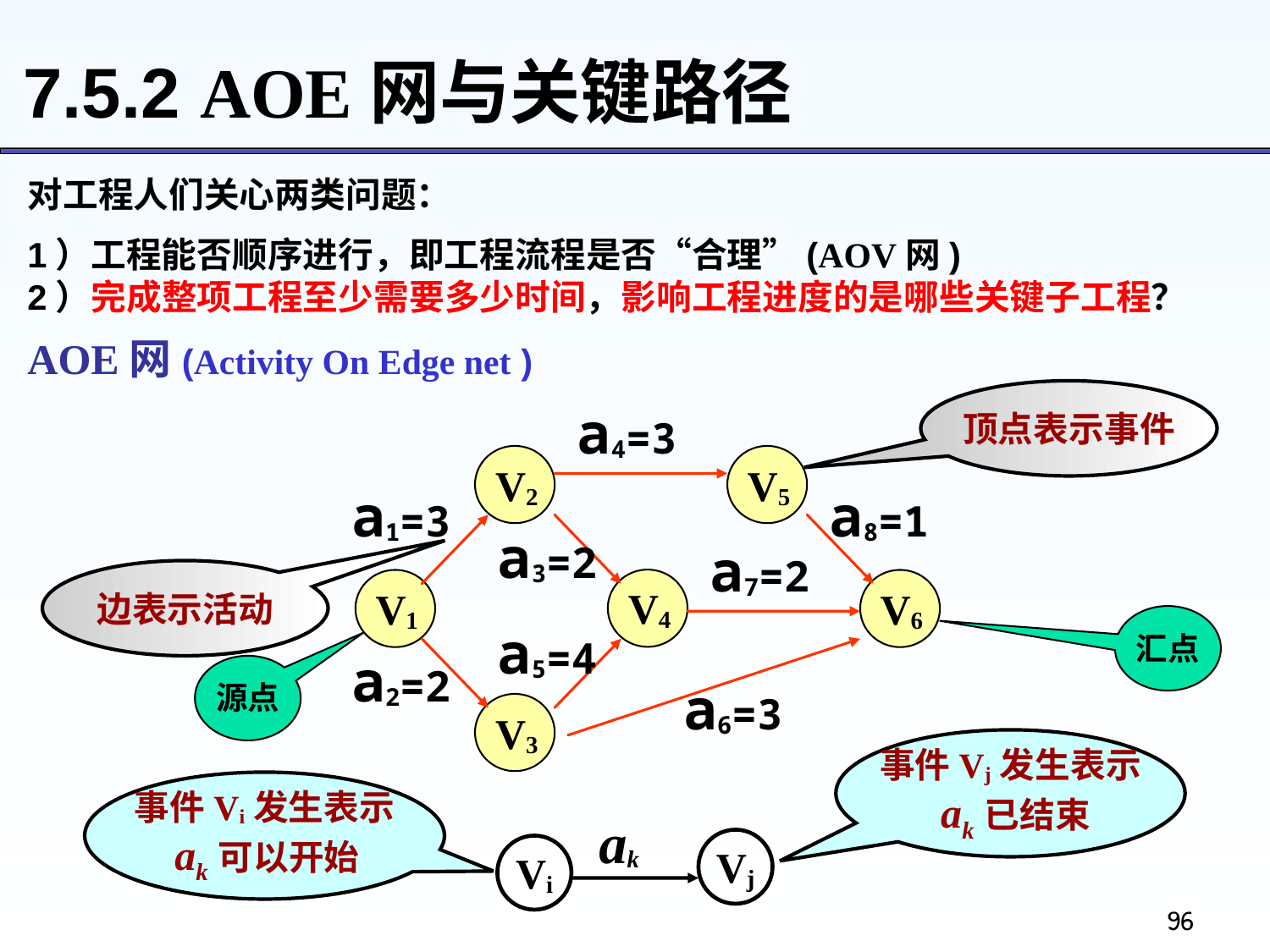

7.5.2 AOE网与关键路径

对工程人们关心两类问题：
1）工程能否顺序进行，即工程流程是否“合理”(AOV网)
2）完成整项工程至少需要多少时间，影响工程进度的是哪些关键子工程？
AOE网(Activity On Edge net )
顶点表示事件
a4=3
a1=3
a8=1
a3=2
a7=2
a5=4
a2=2
a6=3

V2

V5

V4

V1

V6

V3
边表示活动
汇点
源点
事件Vj发生表示
 ak已结束
事件Vi发生表示
 ak可以开始
ak
Vj
Vi

96